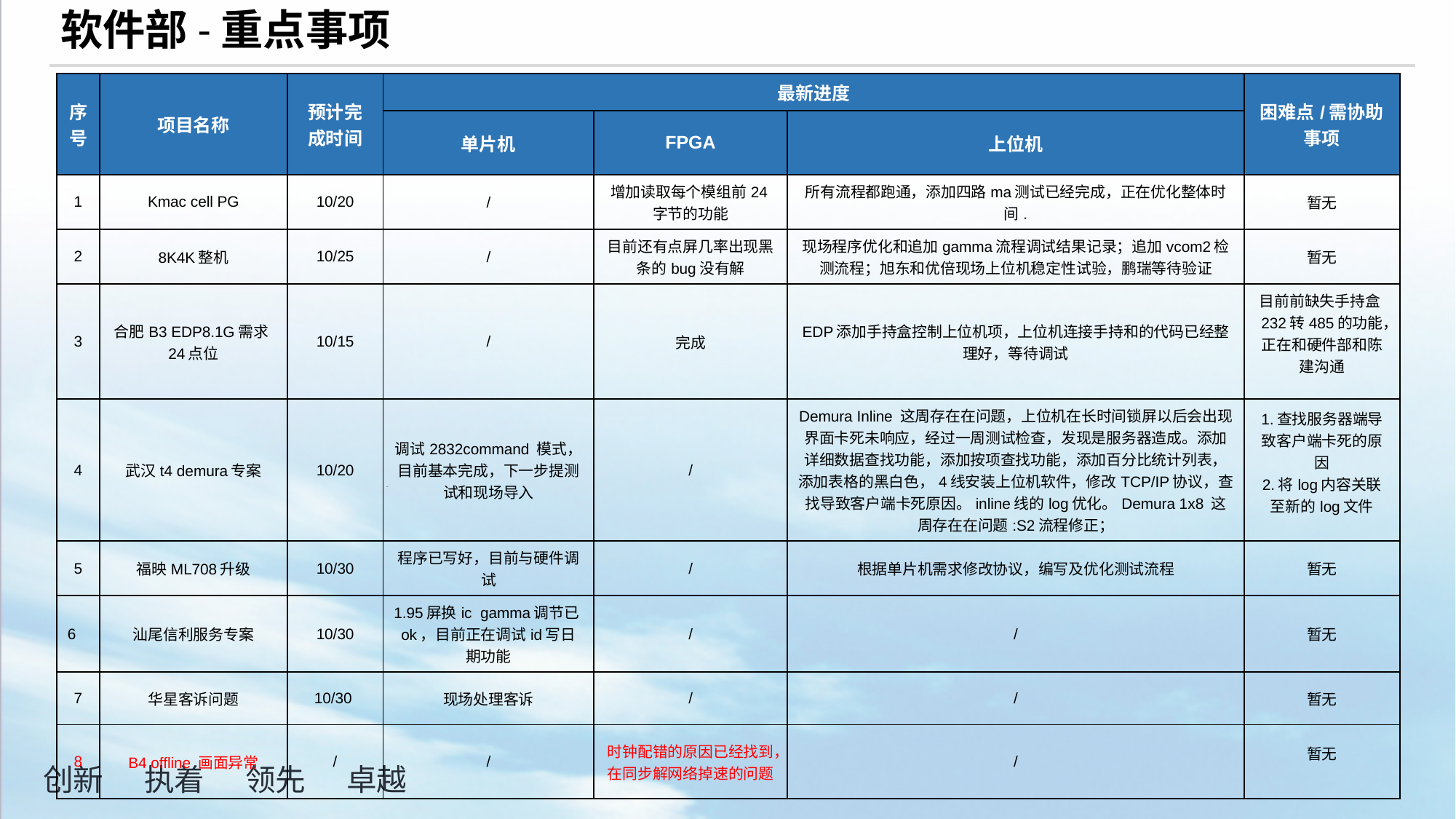

软件部-重点事项
| 序号 | 项目名称 | 预计完 成时间 | 最新进度 |  |  | 困难点/需协助事项 |
| --- | --- | --- | --- | --- | --- | --- |
|  |  |  | 单片机 | FPGA | 上位机 |  |
| 1 | Kmac cell PG | 10/20 | / | 增加读取每个模组前24字节的功能 | 所有流程都跑通，添加四路ma测试已经完成，正在优化整体时间. | 暂无 |
| 2 | 8K4K整机 | 10/25 | / | 目前还有点屏几率出现黑条的bug没有解 | 现场程序优化和追加gamma流程调试结果记录；追加vcom2检测流程；旭东和优倍现场上位机稳定性试验，鹏瑞等待验证 | 暂无 |
| 3 | 合肥B3 EDP8.1G需求24点位 | 10/15 | / | 完成 | EDP添加手持盒控制上位机项，上位机连接手持和的代码已经整理好，等待调试 | 目前前缺失手持盒232转485的功能，正在和硬件部和陈建沟通 |
| 4 | 武汉t4 demura专案 | 10/20 | 调试2832command 模式，目前基本完成，下一步提测试和现场导入 | / | Demura Inline 这周存在在问题，上位机在长时间锁屏以后会出现界面卡死未响应，经过一周测试检查，发现是服务器造成。添加详细数据查找功能，添加按项查找功能，添加百分比统计列表，添加表格的黑白色，4线安装上位机软件，修改TCP/IP协议，查找导致客户端卡死原因。inline线的log优化。Demura 1x8 这周存在在问题:S2流程修正； | 1.查找服务器端导致客户端卡死的原因 2.将log内容关联至新的log文件 |
| 5 | 福映ML708升级 | 10/30 | 程序已写好，目前与硬件调试 | / | 根据单片机需求修改协议，编写及优化测试流程 | 暂无 |
| 6 | 汕尾信利服务专案 | 10/30 | 1.95屏换ic gamma调节已ok，目前正在调试id写日期功能 | / | / | 暂无 |
| 7 | 华星客诉问题 | 10/30 | 现场处理客诉 | / | / | 暂无 |
| 8 | B4 offline 画面异常 | / | / | 时钟配错的原因已经找到，在同步解网络掉速的问题 | / | 暂无 |
3